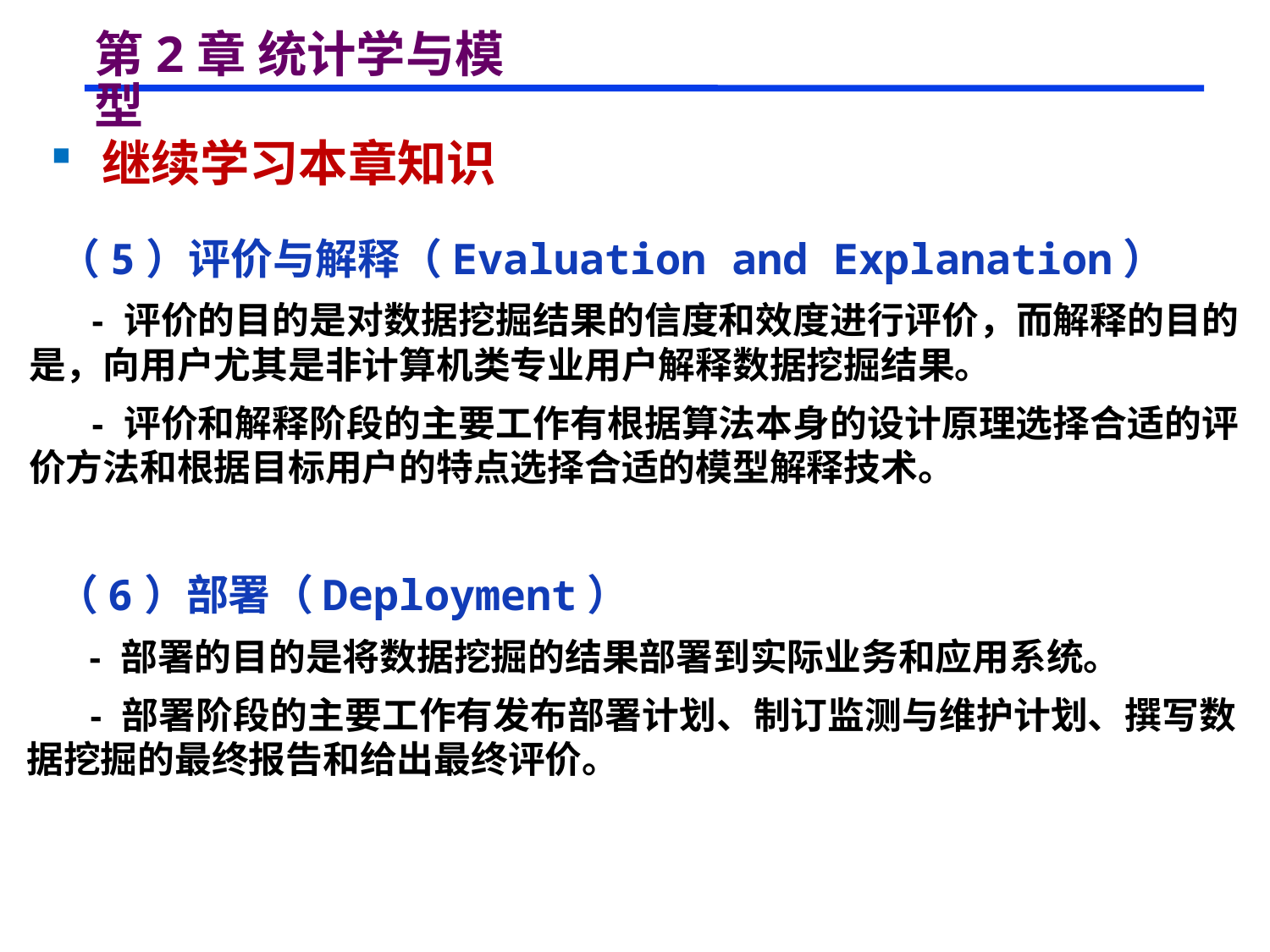

# 第2章 统计学与模型
 继续学习本章知识
  （5）评价与解释（Evaluation and Explanation）
      - 评价的目的是对数据挖掘结果的信度和效度进行评价，而解释的目的是，向用户尤其是非计算机类专业用户解释数据挖掘结果。
      - 评价和解释阶段的主要工作有根据算法本身的设计原理选择合适的评价方法和根据目标用户的特点选择合适的模型解释技术。
  （6）部署（Deployment）
      - 部署的目的是将数据挖掘的结果部署到实际业务和应用系统。
      - 部署阶段的主要工作有发布部署计划、制订监测与维护计划、撰写数据挖掘的最终报告和给出最终评价。